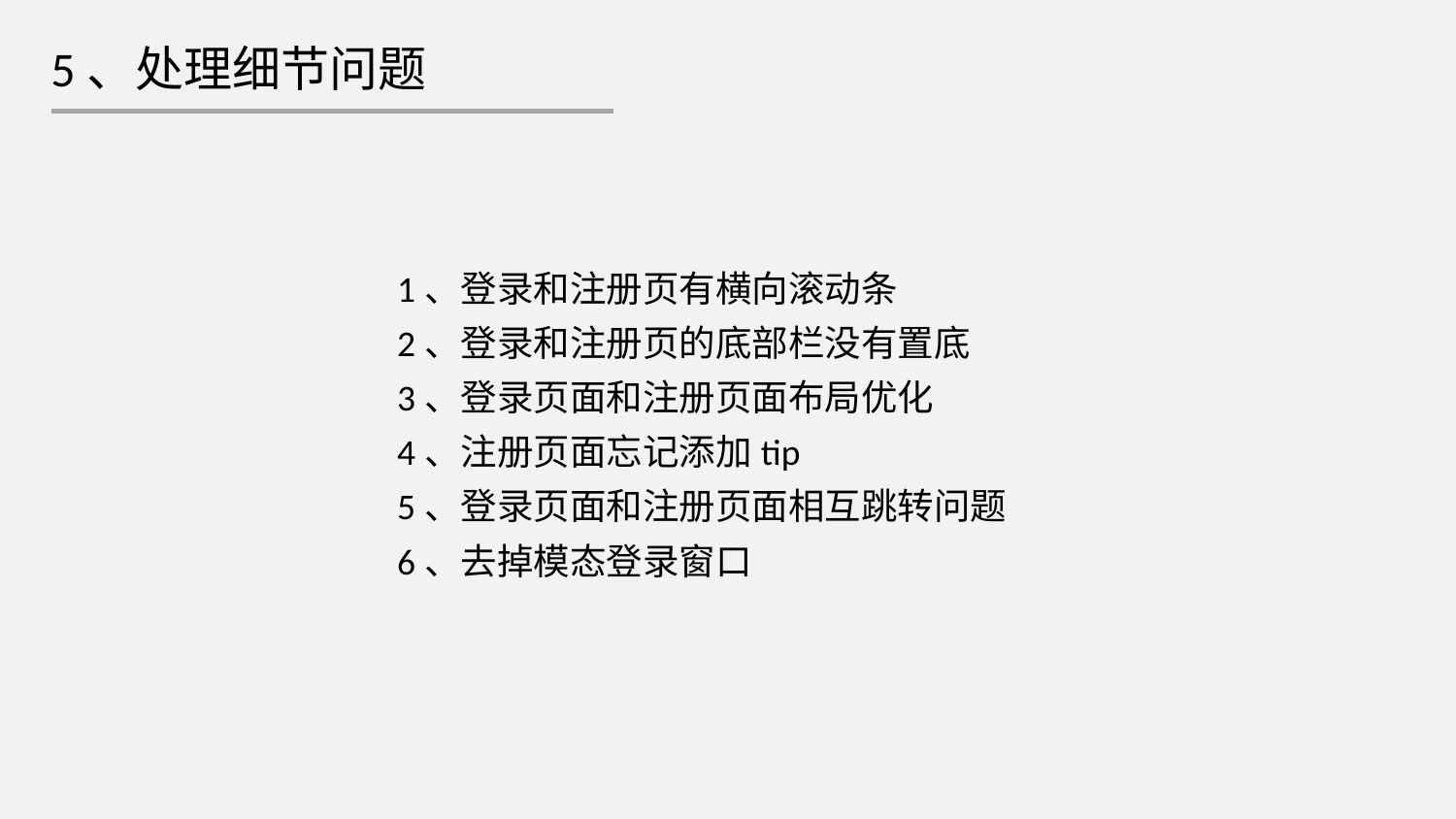

5、处理细节问题
1、登录和注册页有横向滚动条
2、登录和注册页的底部栏没有置底
3、登录页面和注册页面布局优化
4、注册页面忘记添加tip
5、登录页面和注册页面相互跳转问题
6、去掉模态登录窗口